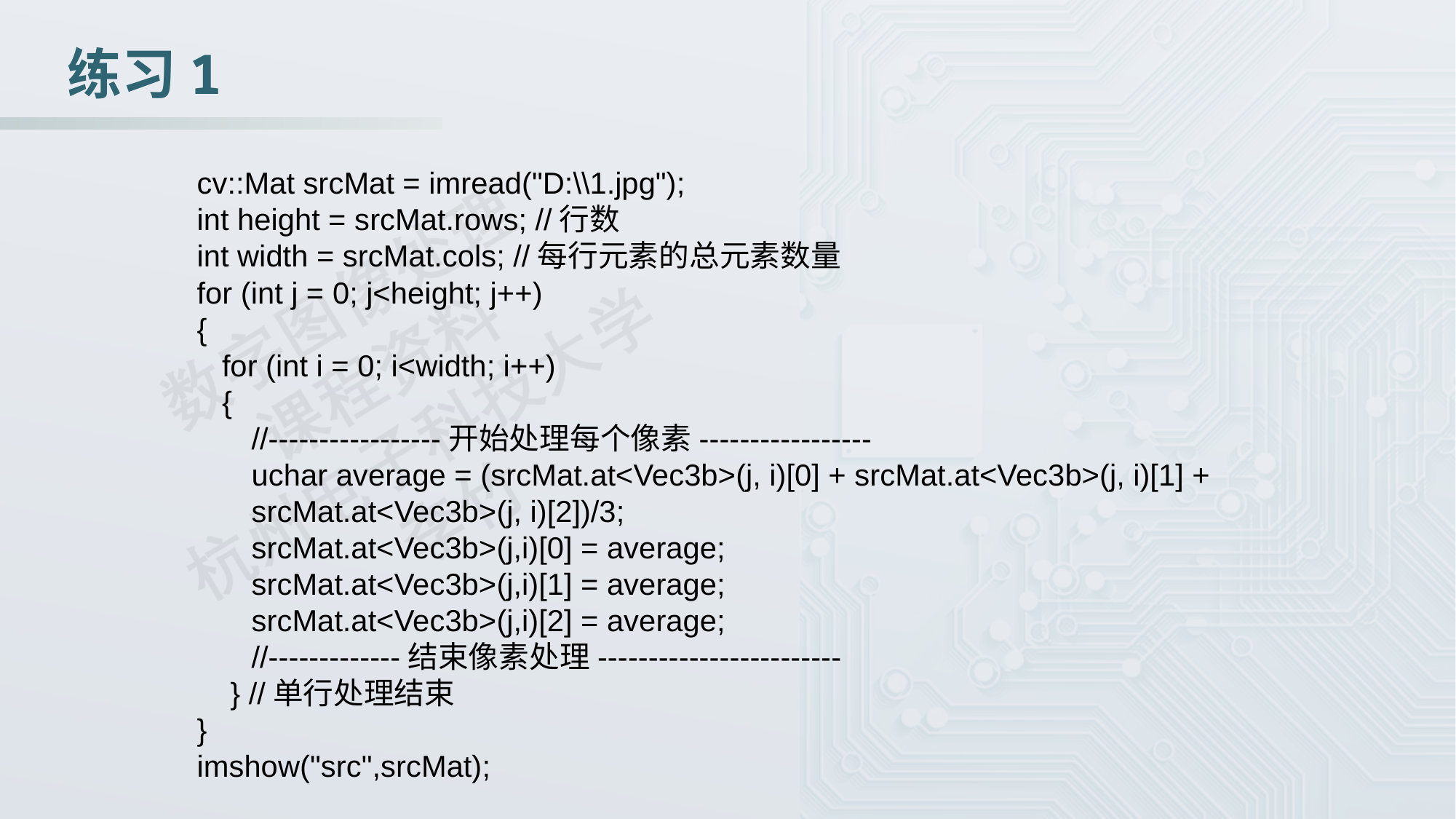

练习1

cv::Mat srcMat = imread("D:\\1.jpg");
int height = srcMat.rows; //行数
int width = srcMat.cols; //每行元素的总元素数量
for (int j = 0; j<height; j++)
{
   for (int i = 0; i<width; i++)
   {
//-----------------开始处理每个像素-----------------
uchar average = (srcMat.at<Vec3b>(j, i)[0] + srcMat.at<Vec3b>(j, i)[1] + srcMat.at<Vec3b>(j, i)[2])/3;
srcMat.at<Vec3b>(j,i)[0] = average;
srcMat.at<Vec3b>(j,i)[1] = average;
srcMat.at<Vec3b>(j,i)[2] = average;
//-------------结束像素处理------------------------
    } //单行处理结束
}
imshow("src",srcMat);